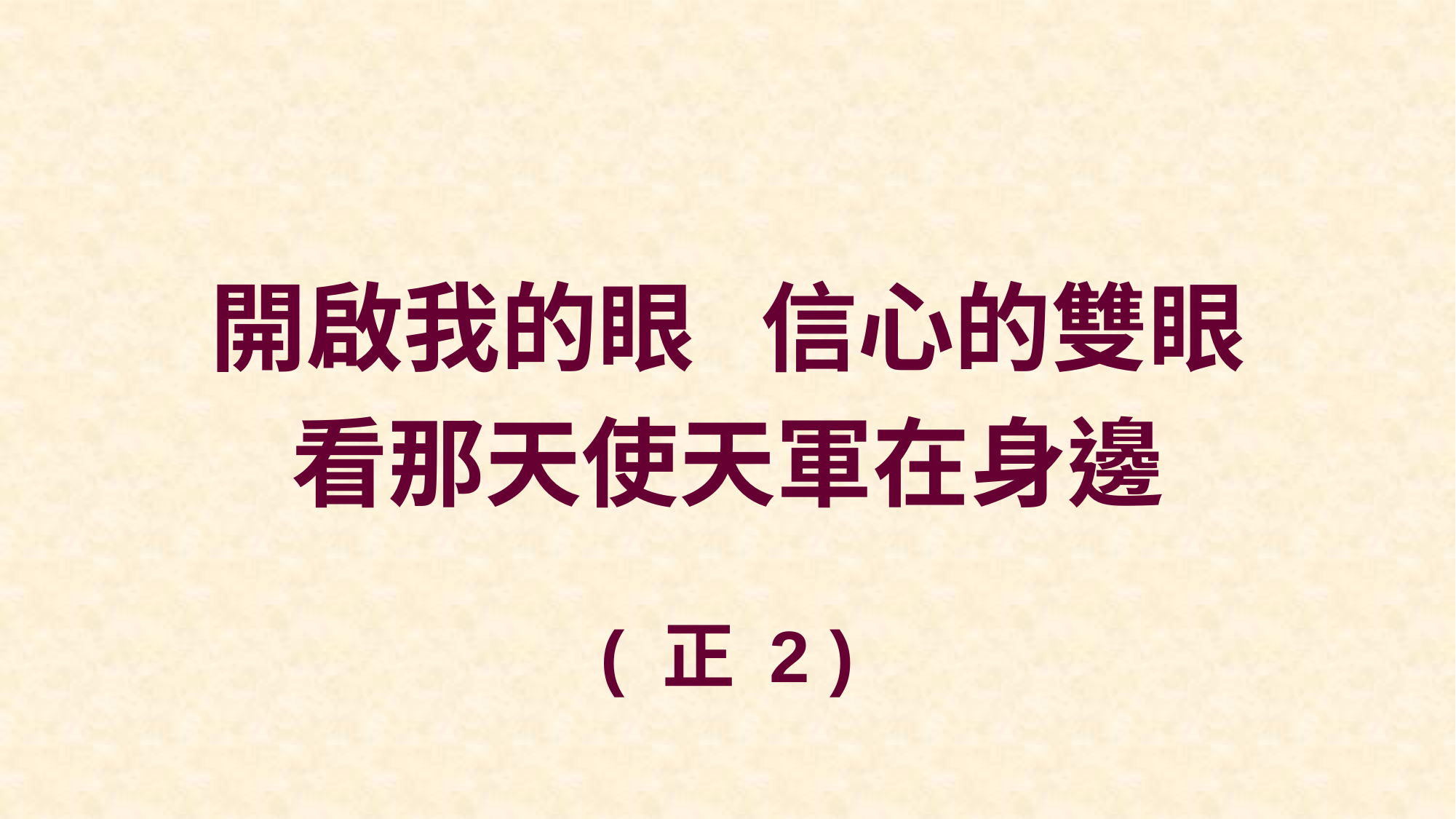

開啟我的眼   信心的雙眼
看那天使天軍在身邊
( 正 2 )